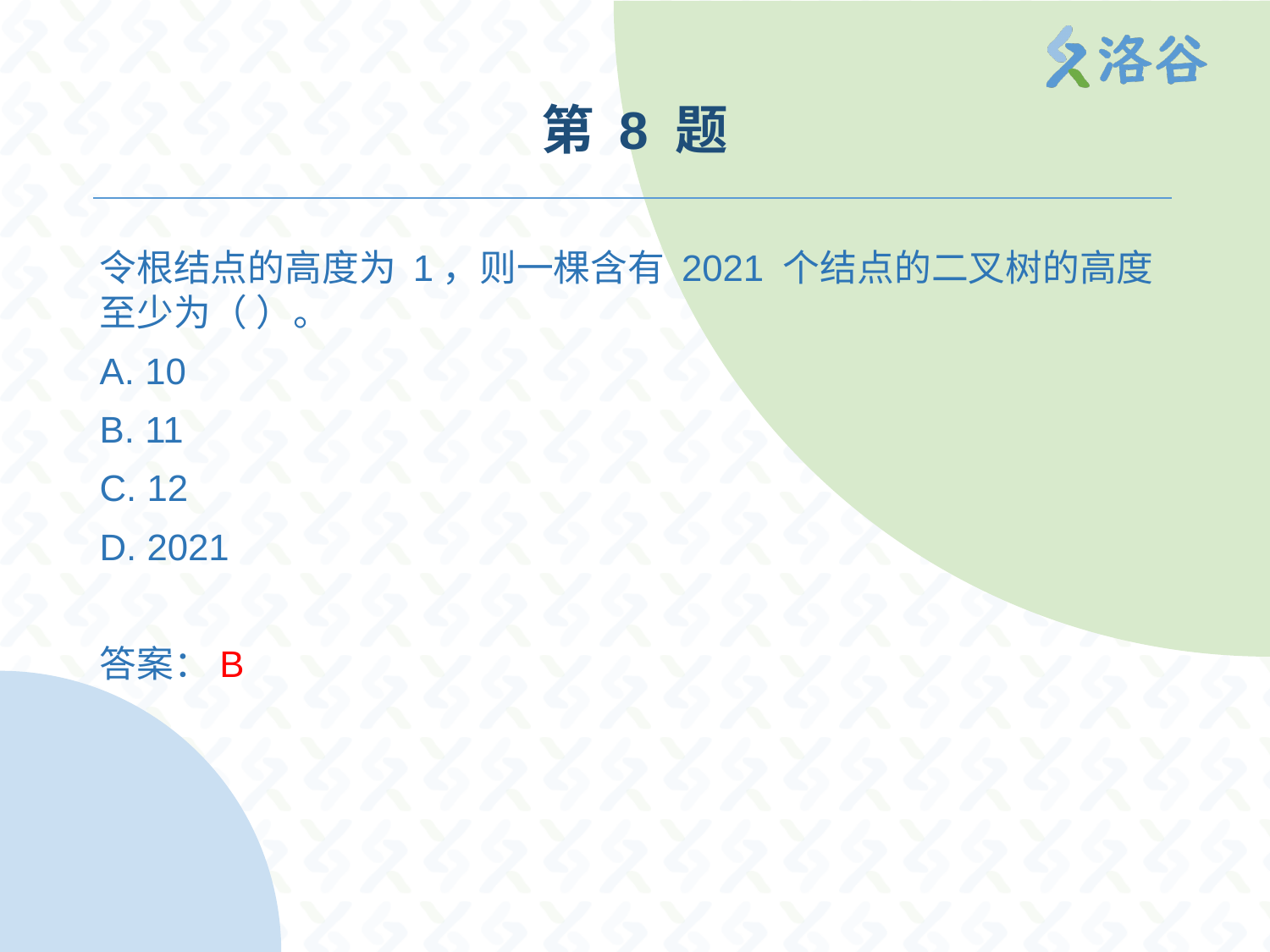

# 第 8 题
令根结点的高度为 1，则一棵含有 2021 个结点的二叉树的高度至少为（ ）。
A. 10
B. 11
C. 12
D. 2021

答案：B